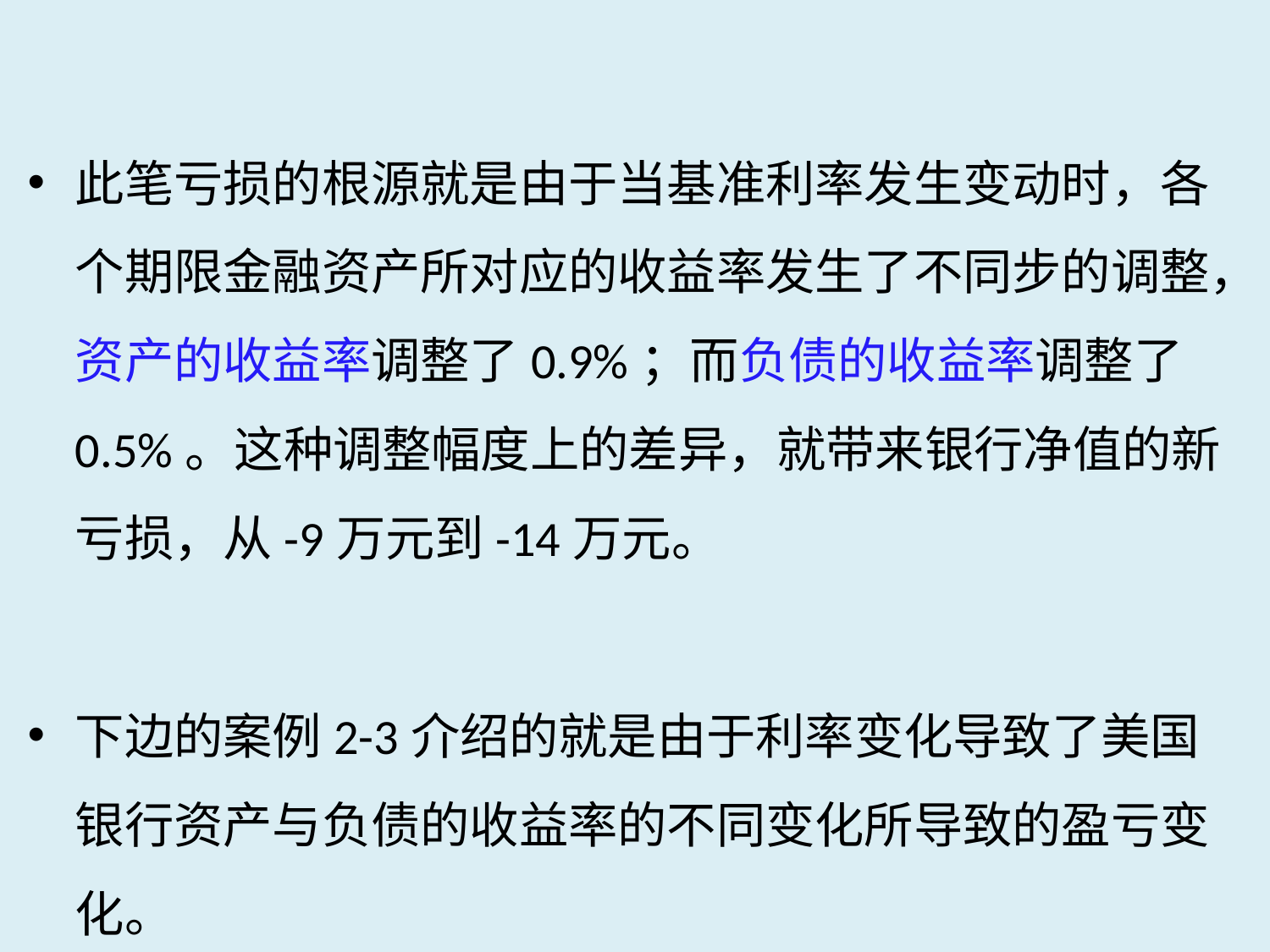

此笔亏损的根源就是由于当基准利率发生变动时，各个期限金融资产所对应的收益率发生了不同步的调整，资产的收益率调整了0.9%；而负债的收益率调整了0.5%。这种调整幅度上的差异，就带来银行净值的新亏损，从-9万元到-14万元。

下边的案例2-3介绍的就是由于利率变化导致了美国银行资产与负债的收益率的不同变化所导致的盈亏变化。